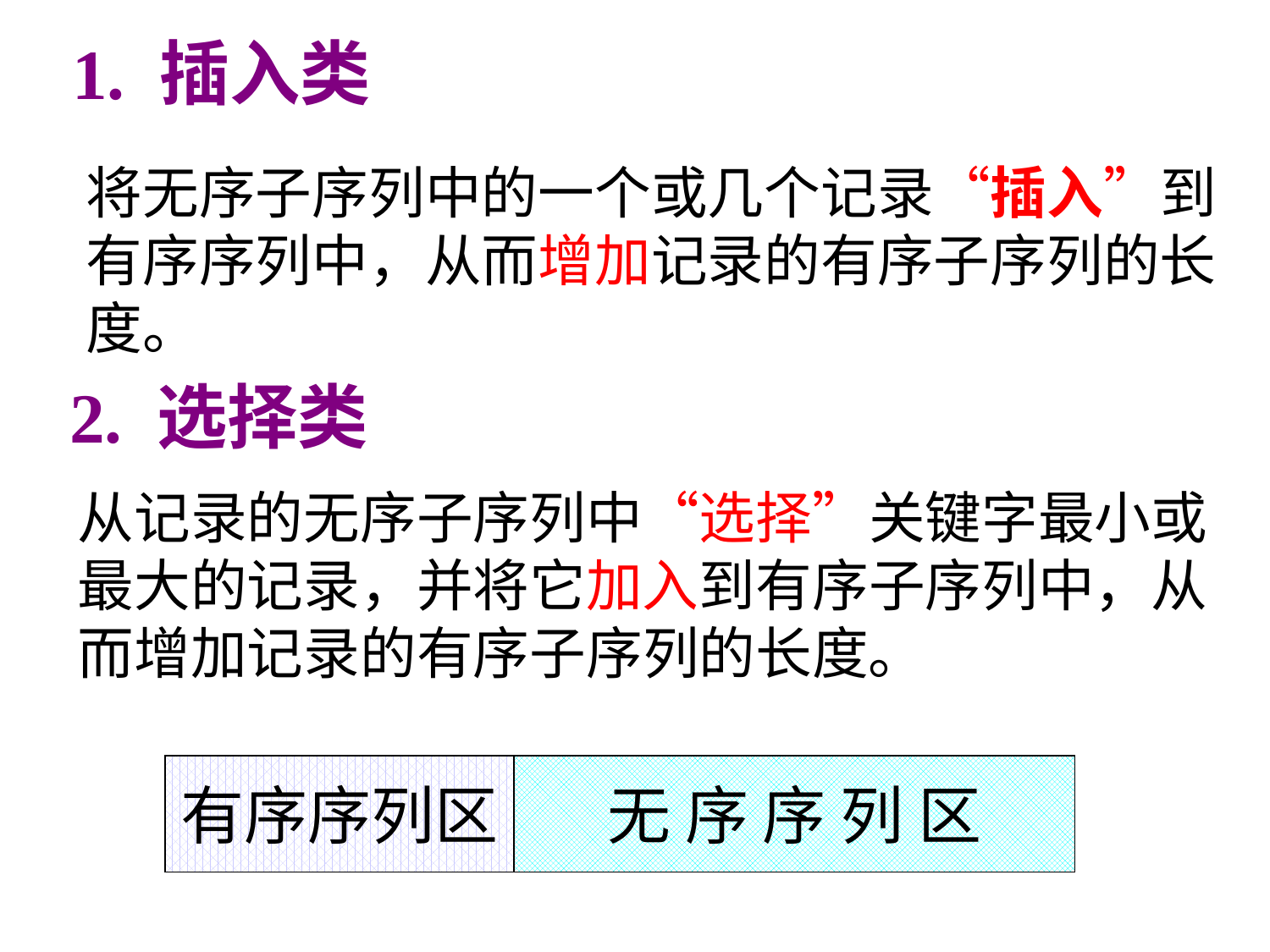

1. 插入类
将无序子序列中的一个或几个记录“插入”到有序序列中，从而增加记录的有序子序列的长度。
2. 选择类
从记录的无序子序列中“选择”关键字最小或最大的记录，并将它加入到有序子序列中，从而增加记录的有序子序列的长度。
有序序列区
无 序 序 列 区